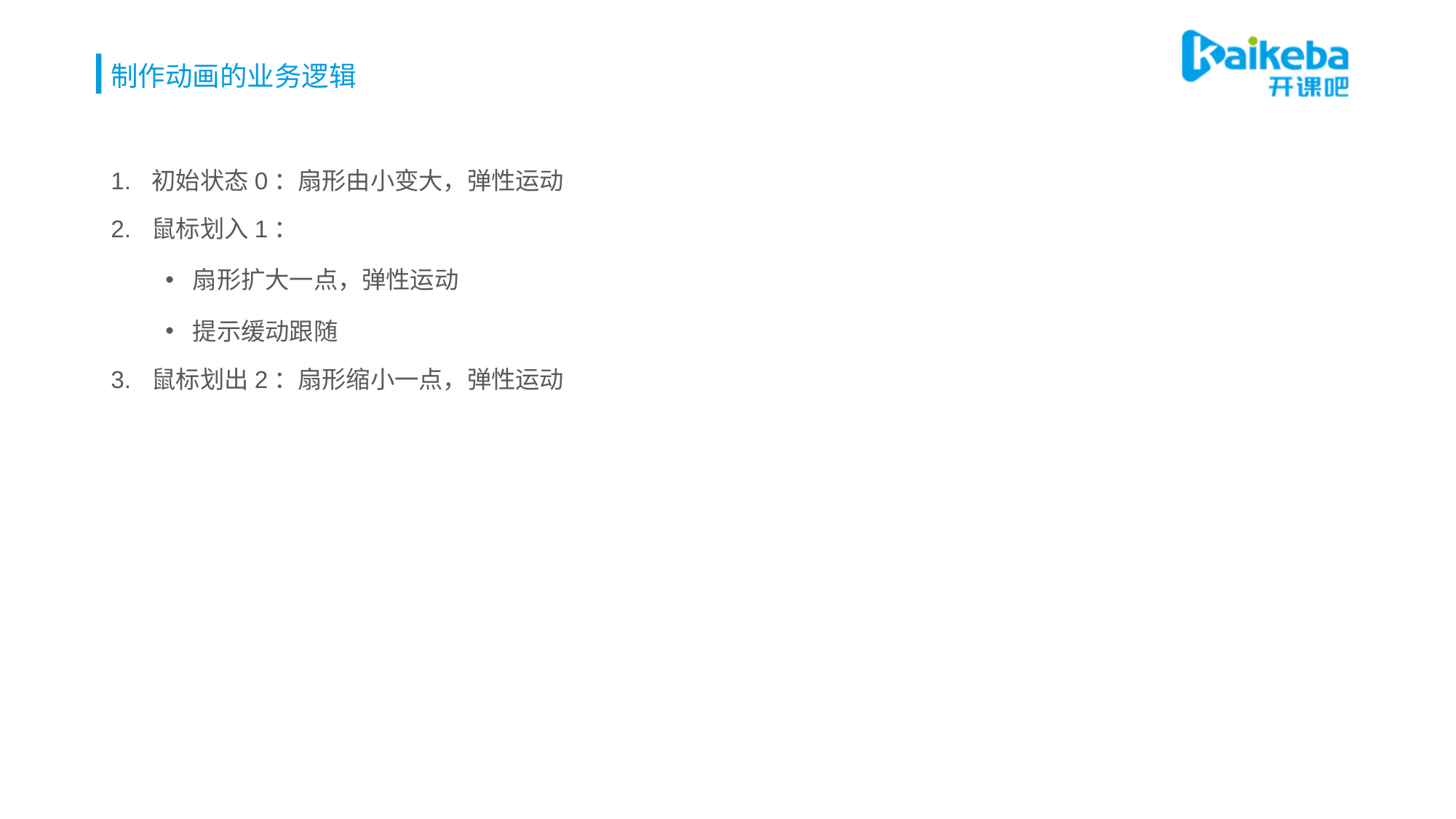

# 制作动画的业务逻辑
初始状态0：扇形由小变大，弹性运动
鼠标划入1：
扇形扩大一点，弹性运动
提示缓动跟随
鼠标划出2：扇形缩小一点，弹性运动